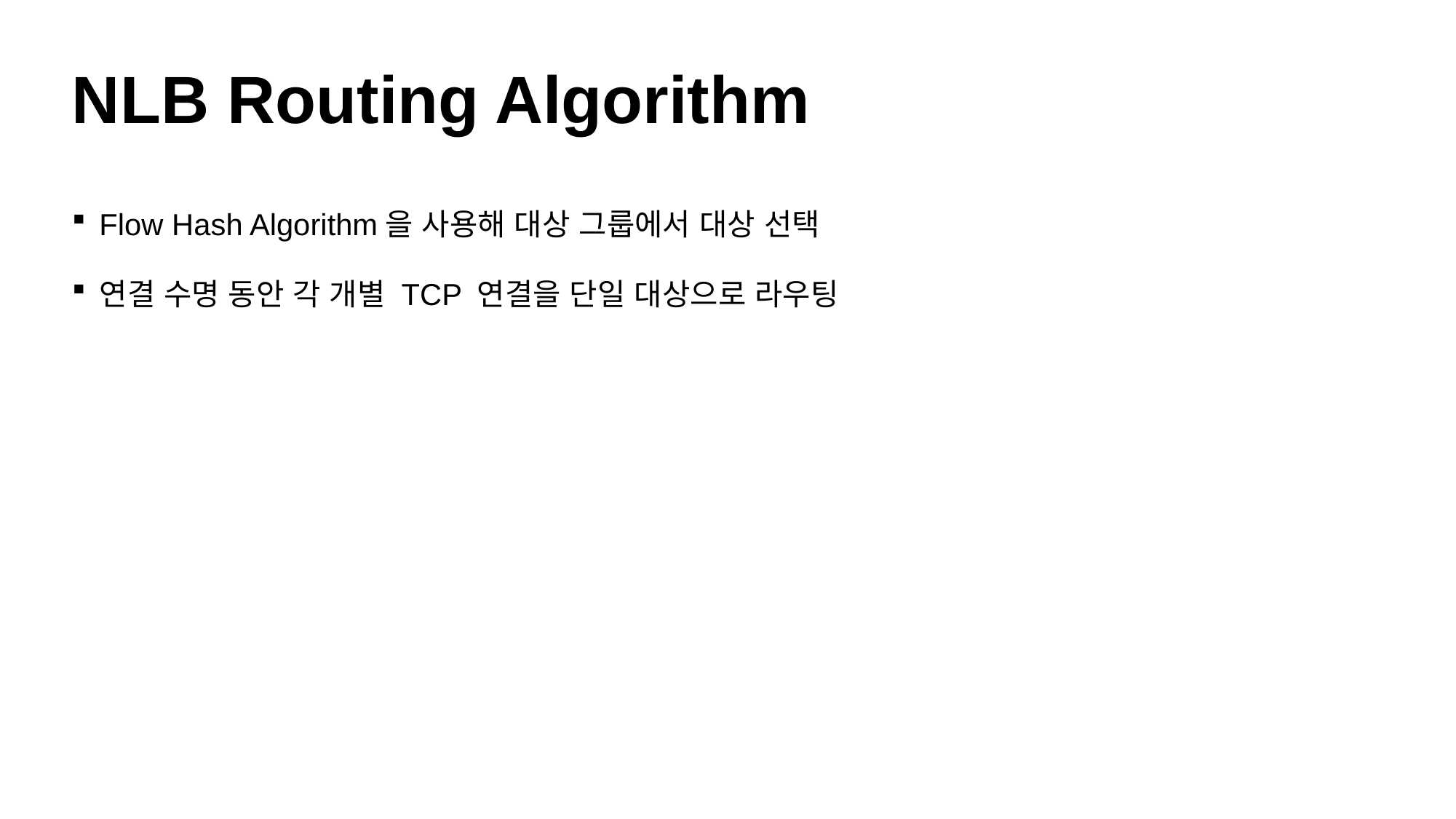

# NLB Routing Algorithm
Flow Hash Algorithm을 사용해 대상 그룹에서 대상 선택
연결 수명 동안 각 개별 TCP 연결을 단일 대상으로 라우팅